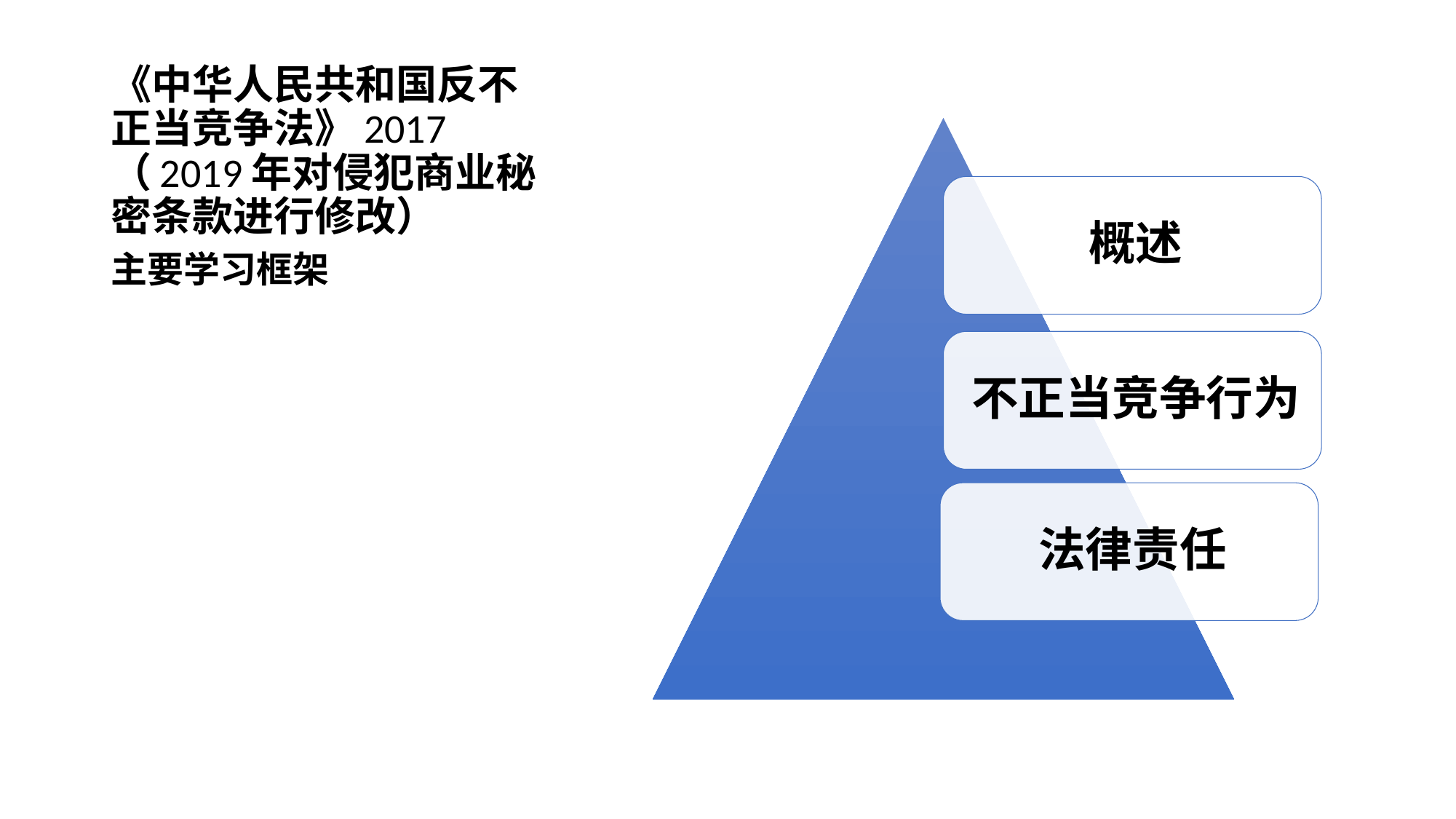

# 《中华人民共和国反不正当竞争法》2017 （2019年对侵犯商业秘密条款进行修改）
概述
不正当竞争行为
法律责任
主要学习框架